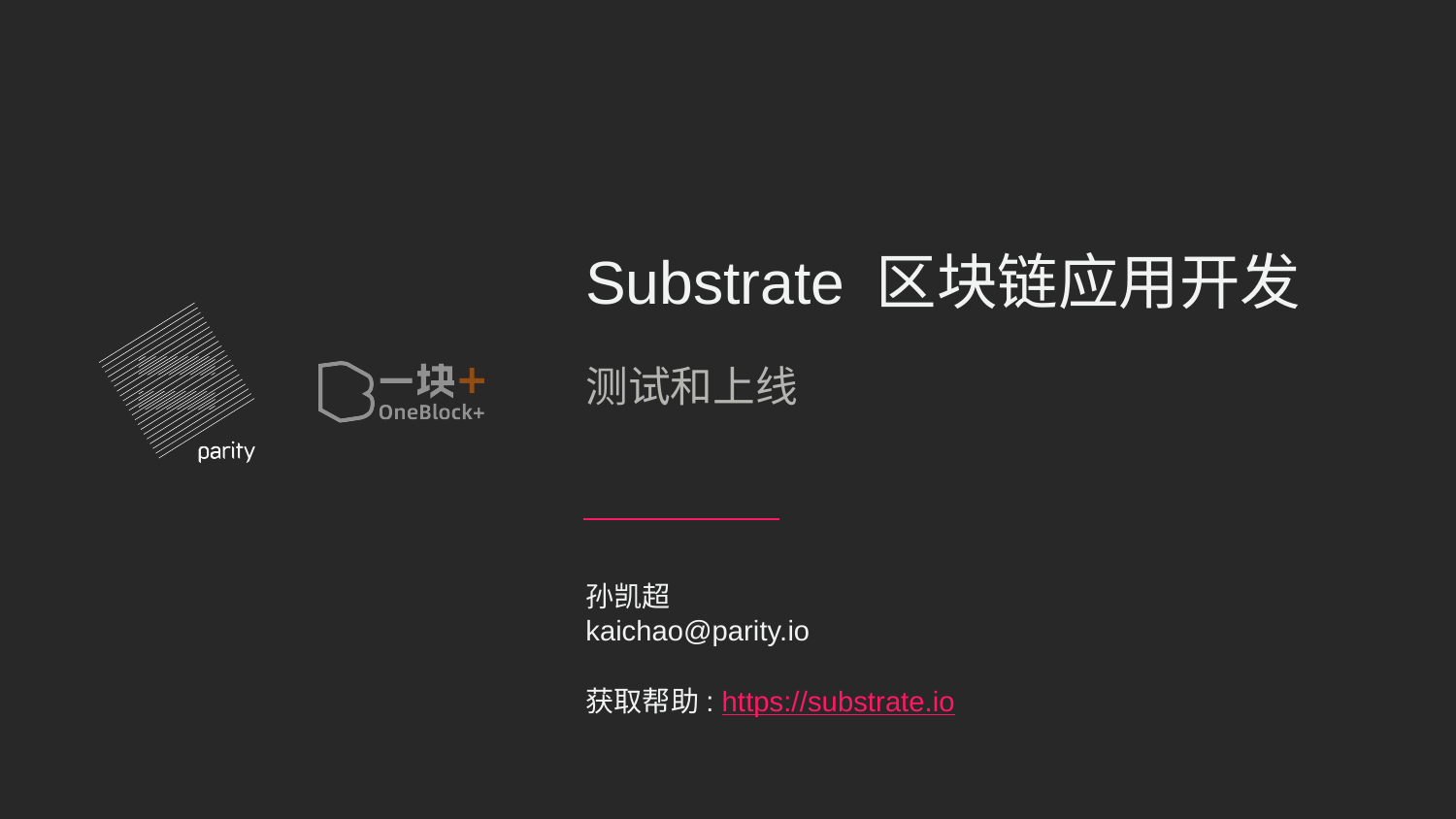

# Substrate 区块链应用开发
测试和上线
孙凯超
kaichao@parity.io
获取帮助: https://substrate.io